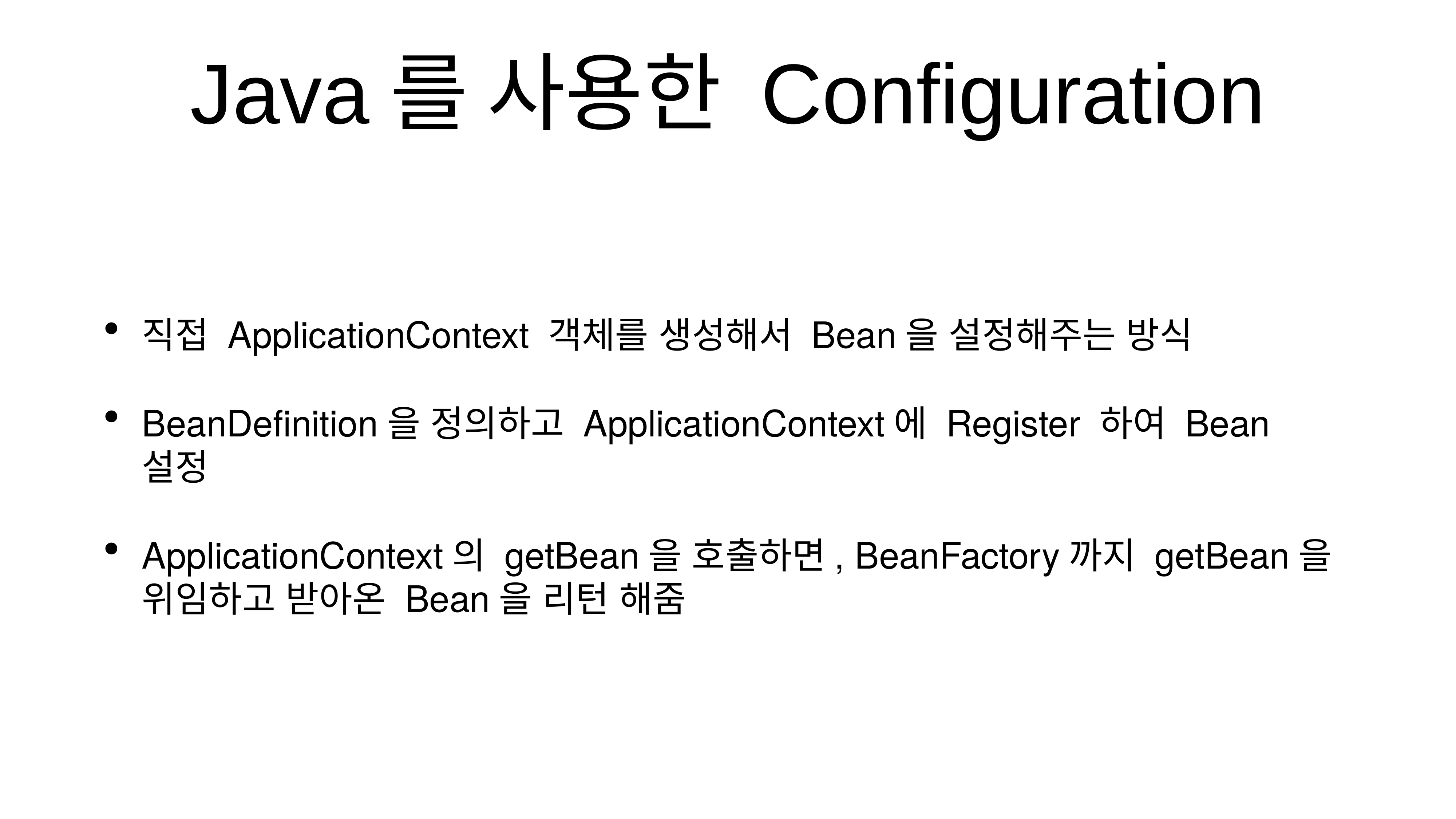

# Java를 사용한 Configuration
직접 ApplicationContext 객체를 생성해서 Bean을 설정해주는 방식
BeanDefinition을 정의하고 ApplicationContext에 Register 하여 Bean 설정
ApplicationContext의 getBean을 호출하면, BeanFactory까지 getBean을 위임하고 받아온 Bean을 리턴 해줌